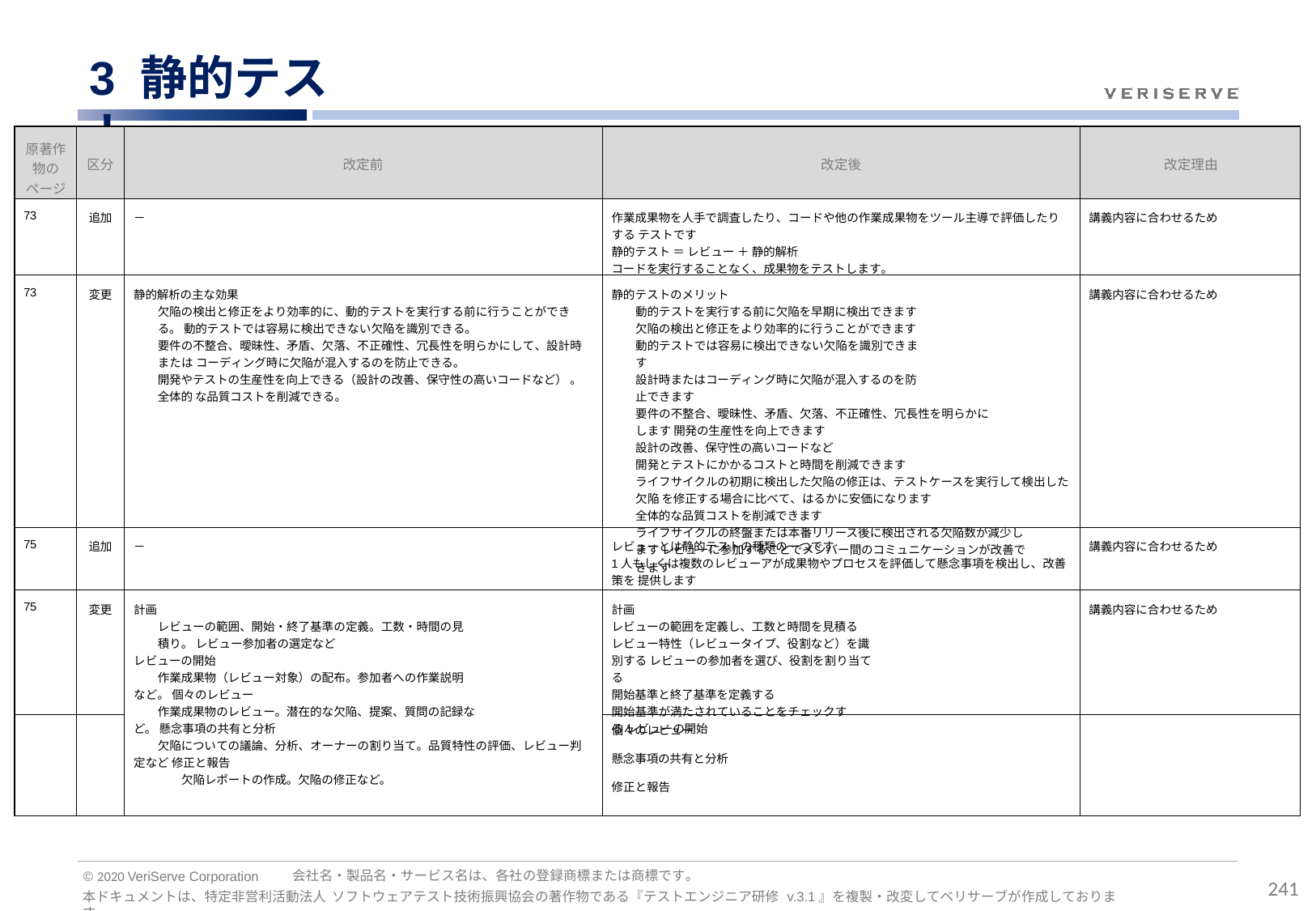

# 3 静的テスト

| 原著作 物の ページ | 区分 | 改定前 | 改定後 | 改定理由 |
| --- | --- | --- | --- | --- |
| 73 | 追加 | － | 作業成果物を人手で調査したり、コードや他の作業成果物をツール主導で評価したりする テストです 静的テスト ＝ レビュー ＋ 静的解析 コードを実行することなく、成果物をテストします。 | 講義内容に合わせるため |
| 73 | 変更 | 静的解析の主な効果 欠陥の検出と修正をより効率的に、動的テストを実行する前に行うことができる。 動的テストでは容易に検出できない欠陥を識別できる。 要件の不整合、曖昧性、矛盾、欠落、不正確性、冗長性を明らかにして、設計時または コーディング時に欠陥が混入するのを防止できる。 開発やテストの生産性を向上できる（設計の改善、保守性の高いコードなど） 。全体的 な品質コストを削減できる。 | 静的テストのメリット 動的テストを実行する前に欠陥を早期に検出できます 欠陥の検出と修正をより効率的に行うことができます 動的テストでは容易に検出できない欠陥を識別できます 設計時またはコーディング時に欠陥が混入するのを防止できます 要件の不整合、曖昧性、矛盾、欠落、不正確性、冗長性を明らかにします 開発の生産性を向上できます 設計の改善、保守性の高いコードなど 開発とテストにかかるコストと時間を削減できます ライフサイクルの初期に検出した欠陥の修正は、テストケースを実行して検出した欠陥 を修正する場合に比べて、はるかに安価になります 全体的な品質コストを削減できます ライフサイクルの終盤または本番リリース後に検出される欠陥数が減少します レビューに参加することでメンバー間のコミュニケーションが改善できます | 講義内容に合わせるため |
| 75 | 追加 | － | レビューとは静的テストの種類の一つです 1人もしくは複数のレビューアが成果物やプロセスを評価して懸念事項を検出し、改善策を 提供します | 講義内容に合わせるため |
| 75 | 変更 | 計画 レビューの範囲、開始・終了基準の定義。工数・時間の見積り。 レビュー参加者の選定など レビューの開始 作業成果物（レビュー対象）の配布。参加者への作業説明など。 個々のレビュー 作業成果物のレビュー。潜在的な欠陥、提案、質問の記録など。 懸念事項の共有と分析 欠陥についての議論、分析、オーナーの割り当て。品質特性の評価、レビュー判定など 修正と報告 欠陥レポートの作成。欠陥の修正など。 | 計画 レビューの範囲を定義し、工数と時間を見積る レビュー特性（レビュータイプ、役割など）を識別する レビューの参加者を選び、役割を割り当てる 開始基準と終了基準を定義する 開始基準が満たされていることをチェックする レビューの開始 | 講義内容に合わせるため |
|  |  |  | 個々のレビュー |  |
|  |  |  | 懸念事項の共有と分析 |  |
|  |  |  | 修正と報告 |  |
会社名・製品名・サービス名は、各社の登録商標または商標です。
© 2020 VeriServe Corporation
241
本ドキュメントは、特定非営利活動法人 ソフトウェアテスト技術振興協会の著作物である『テストエンジニア研修 v.3.1』を複製・改変してベリサーブが作成しております。